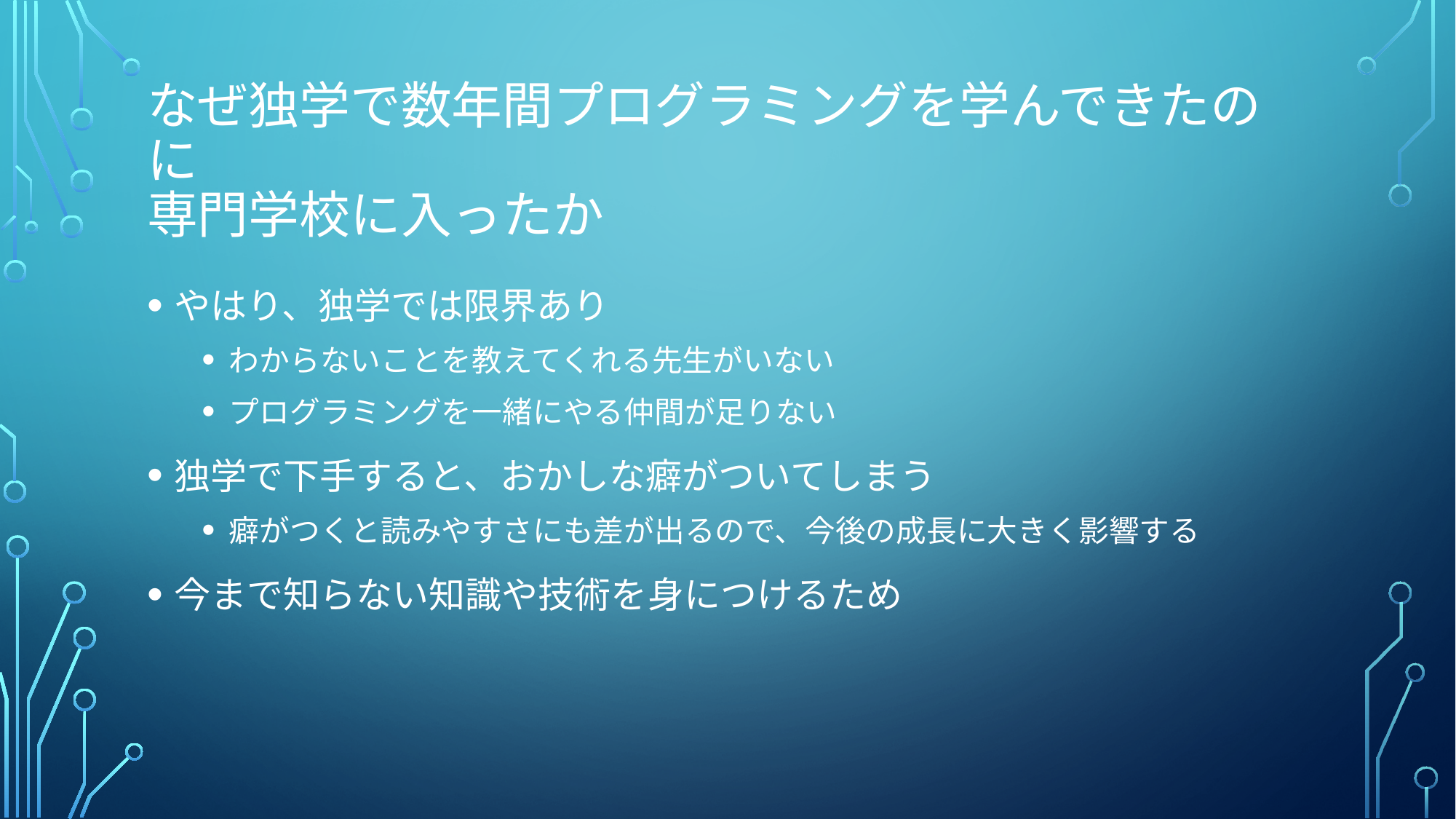

# なぜ独学で数年間プログラミングを学んできたのに 専門学校に入ったか
やはり、独学では限界あり
わからないことを教えてくれる先生がいない
プログラミングを一緒にやる仲間が足りない
独学で下手すると、おかしな癖がついてしまう
癖がつくと読みやすさにも差が出るので、今後の成長に大きく影響する
今まで知らない知識や技術を身につけるため